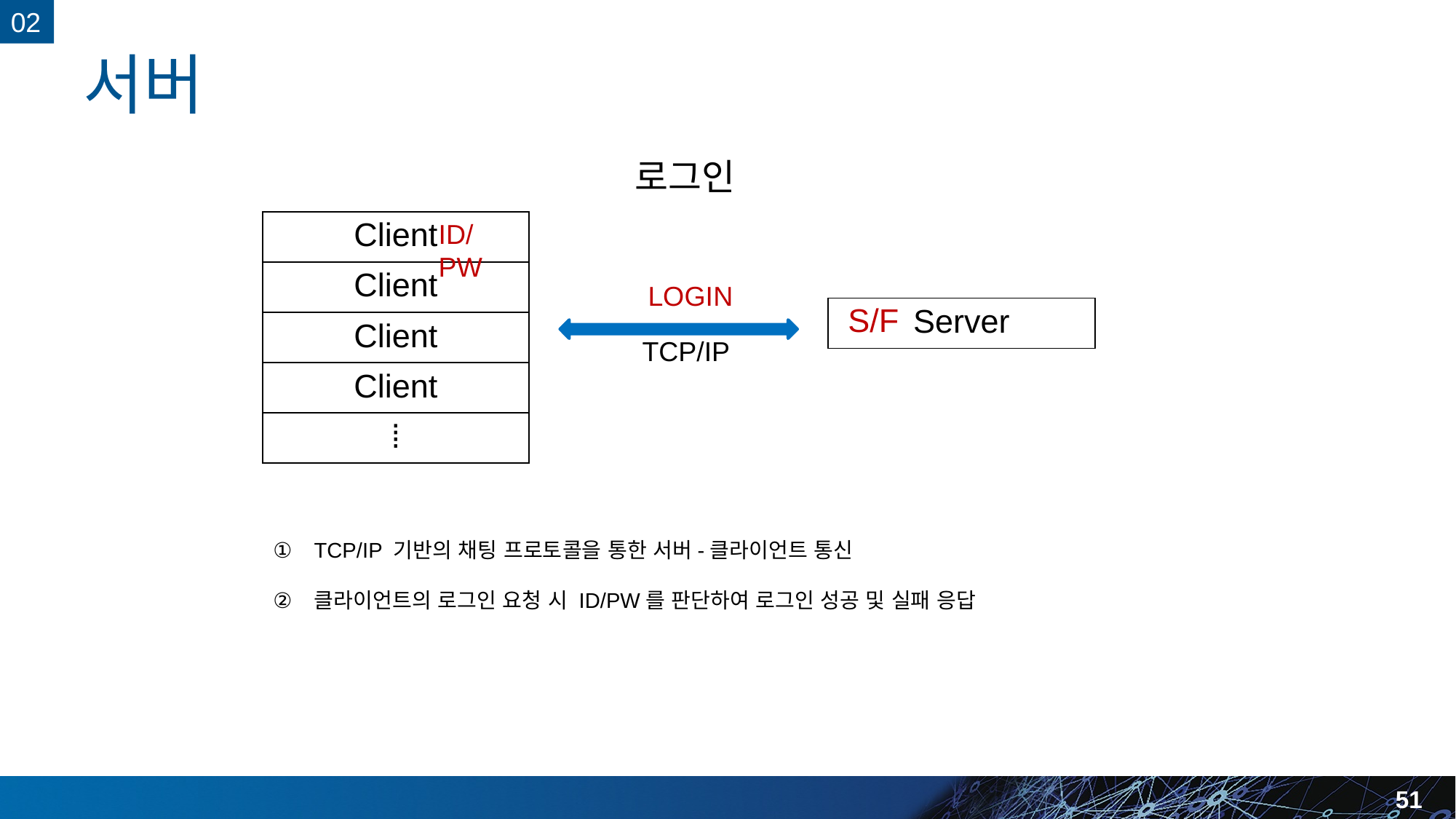

02
# 서버
로그인
| Client |
| --- |
| Client |
| Client |
| Client |
| ⁞ |
ID/PW

LOGIN
S/F
| Server |
| --- |

TCP/IP

TCP/IP 기반의 채팅 프로토콜을 통한 서버-클라이언트 통신

클라이언트의 로그인 요청 시 ID/PW를 판단하여 로그인 성공 및 실패 응답

51